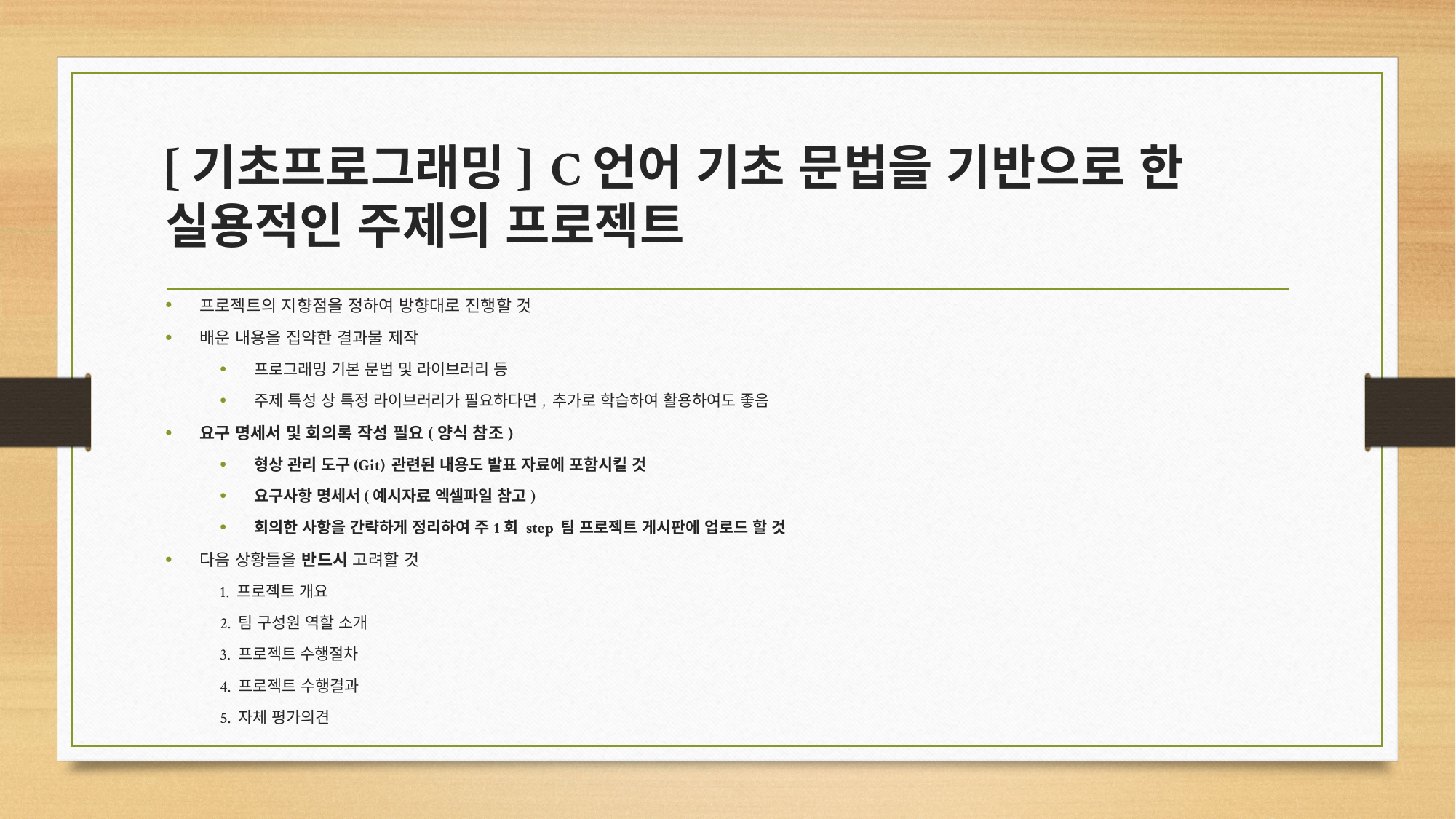

# [기초프로그래밍]  C언어 기초 문법을 기반으로 한 실용적인 주제의 프로젝트
프로젝트의 지향점을 정하여 방향대로 진행할 것
배운 내용을 집약한 결과물 제작
프로그래밍 기본 문법 및 라이브러리 등
주제 특성 상 특정 라이브러리가 필요하다면, 추가로 학습하여 활용하여도 좋음
요구 명세서 및 회의록 작성 필요(양식 참조)
형상 관리 도구(Git) 관련된 내용도 발표 자료에 포함시킬 것
요구사항 명세서(예시자료 엑셀파일 참고)
회의한 사항을 간략하게 정리하여 주1회 step 팀 프로젝트 게시판에 업로드 할 것
다음 상황들을 반드시 고려할 것
1. 프로젝트 개요
2. 팀 구성원 역할 소개
3. 프로젝트 수행절차
4. 프로젝트 수행결과
5. 자체 평가의견